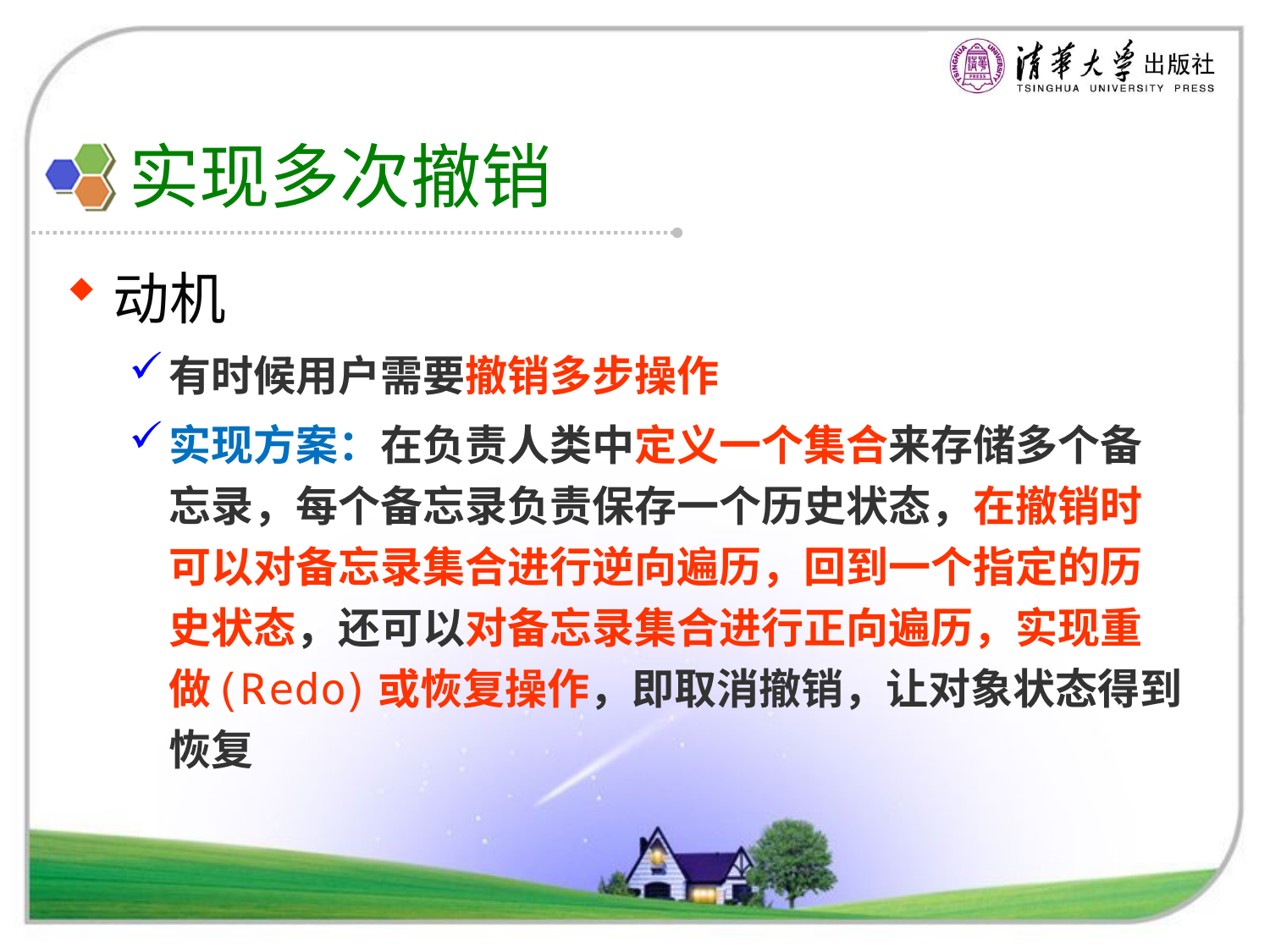

# 实现多次撤销
动机
有时候用户需要撤销多步操作
实现方案：在负责人类中定义一个集合来存储多个备忘录，每个备忘录负责保存一个历史状态，在撤销时可以对备忘录集合进行逆向遍历，回到一个指定的历史状态，还可以对备忘录集合进行正向遍历，实现重做(Redo)或恢复操作，即取消撤销，让对象状态得到恢复